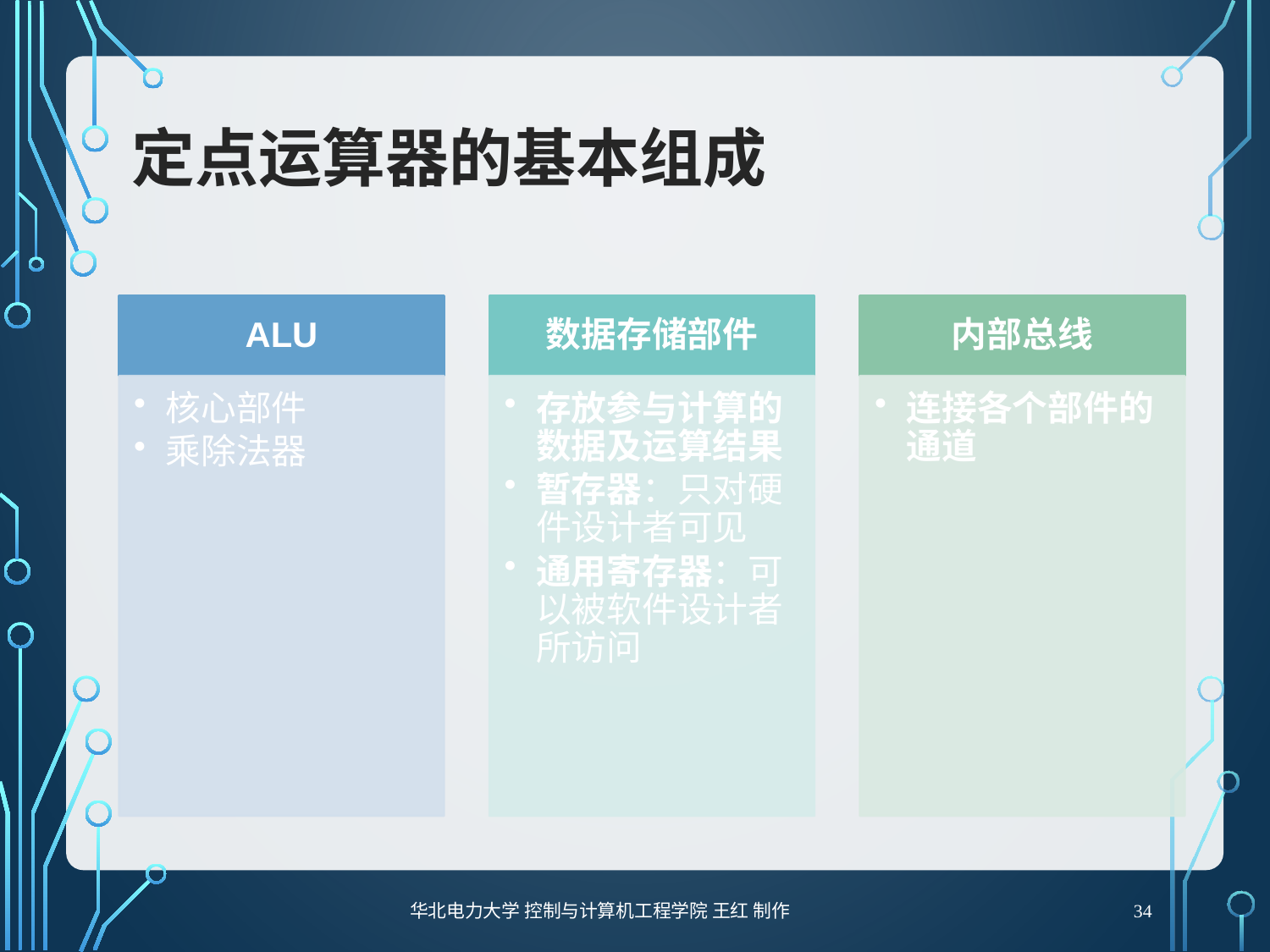

# 定点运算器的基本组成
ALU
核心部件
乘除法器
数据存储部件
存放参与计算的数据及运算结果
暂存器：只对硬件设计者可见
通用寄存器：可以被软件设计者所访问
内部总线
连接各个部件的通道
34
华北电力大学 控制与计算机工程学院 王红 制作